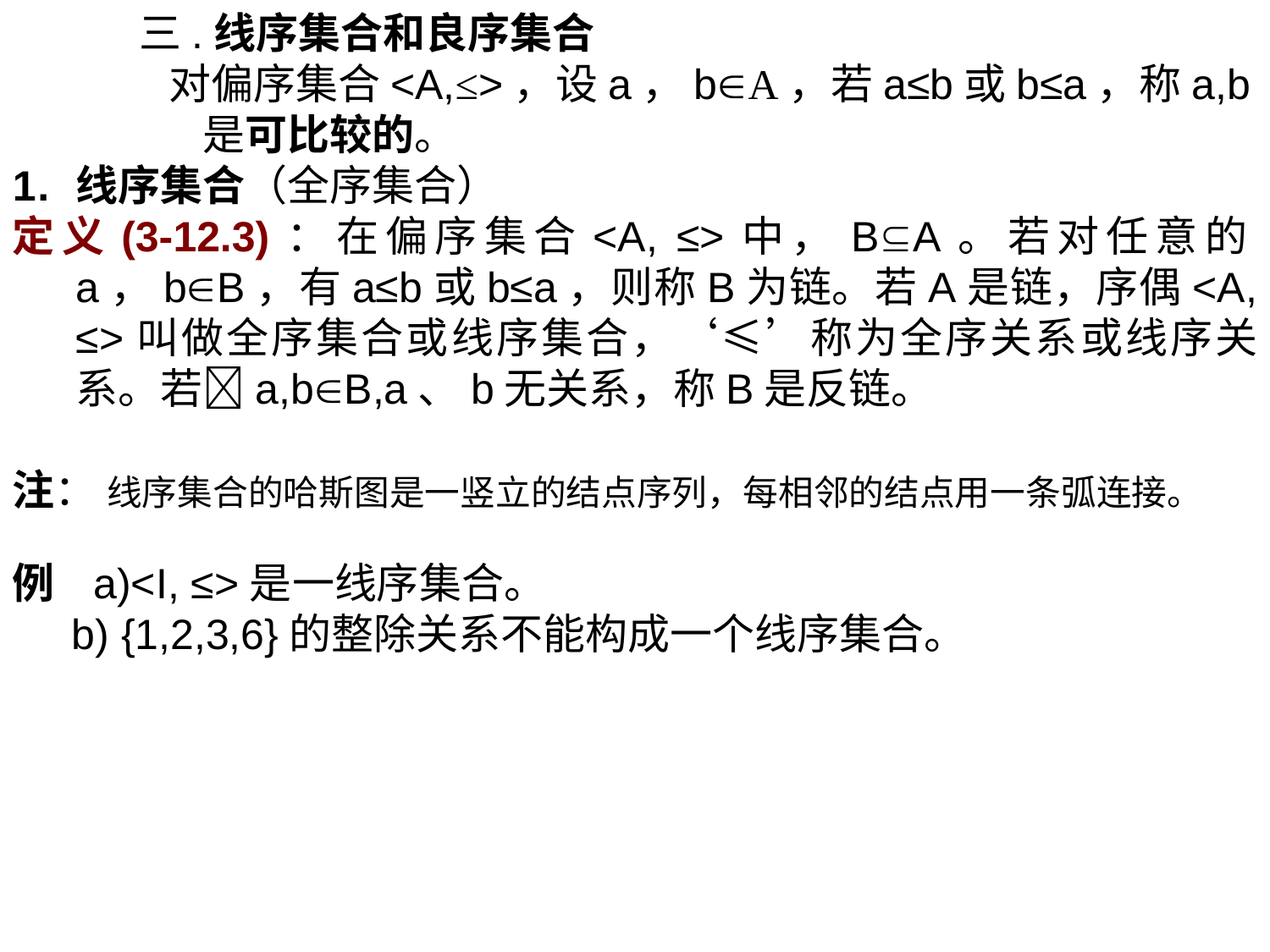

三.线序集合和良序集合
  对偏序集合<A,≤>，设a，b∈A，若a≤b或b≤a，称a,b是可比较的。
线序集合（全序集合）
定义(3-12.3)：在偏序集合<A, ≤>中，B⊆A。若对任意的a，b∈B，有a≤b或b≤a，则称B为链。若A是链，序偶<A, ≤>叫做全序集合或线序集合，‘≤’称为全序关系或线序关系。若∀a,b∈B,a、b无关系，称B是反链。

注： 线序集合的哈斯图是一竖立的结点序列，每相邻的结点用一条弧连接。

例   a)<I, ≤>是一线序集合。
     b) {1,2,3,6}的整除关系不能构成一个线序集合。